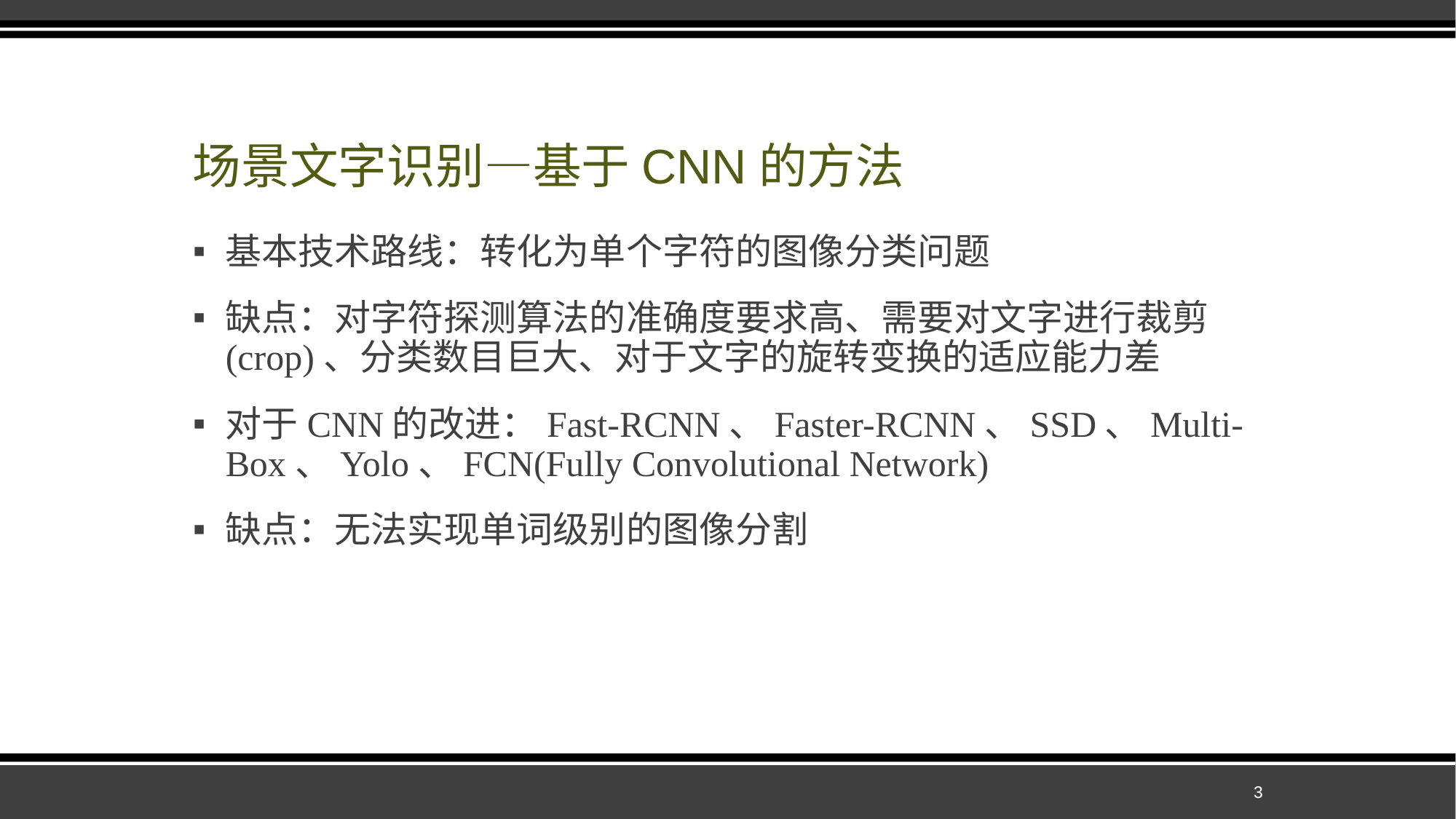

# 场景文字识别—基于CNN的方法
基本技术路线：转化为单个字符的图像分类问题
缺点：对字符探测算法的准确度要求高、需要对文字进行裁剪(crop)、分类数目巨大、对于文字的旋转变换的适应能力差
对于CNN的改进：Fast-RCNN、Faster-RCNN、SSD、Multi-Box、Yolo、FCN(Fully Convolutional Network)
缺点：无法实现单词级别的图像分割

3